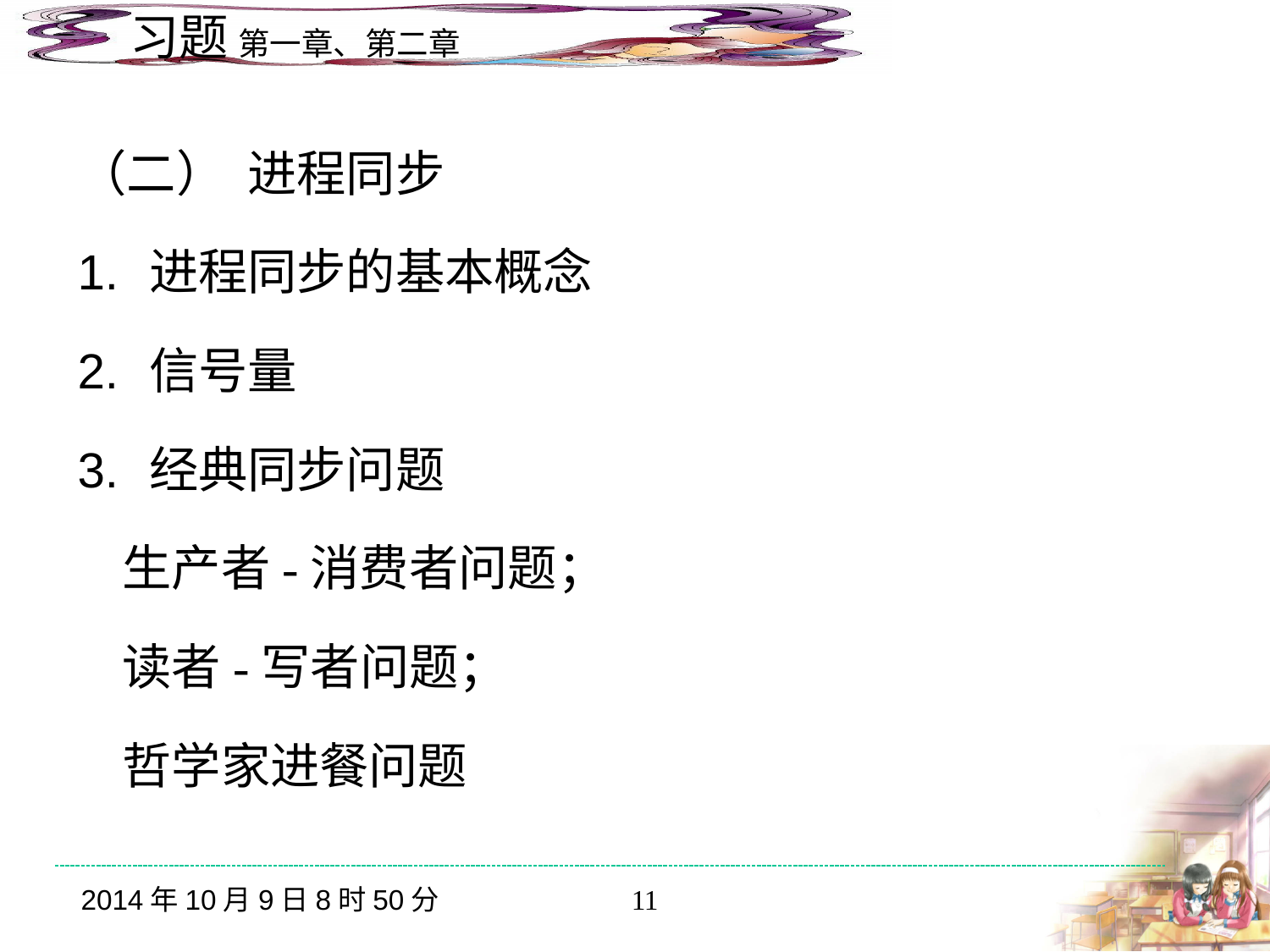

（二）  进程同步
进程同步的基本概念
信号量
经典同步问题
   生产者-消费者问题；
   读者-写者问题；
   哲学家进餐问题

2014年10月9日8时50分
11